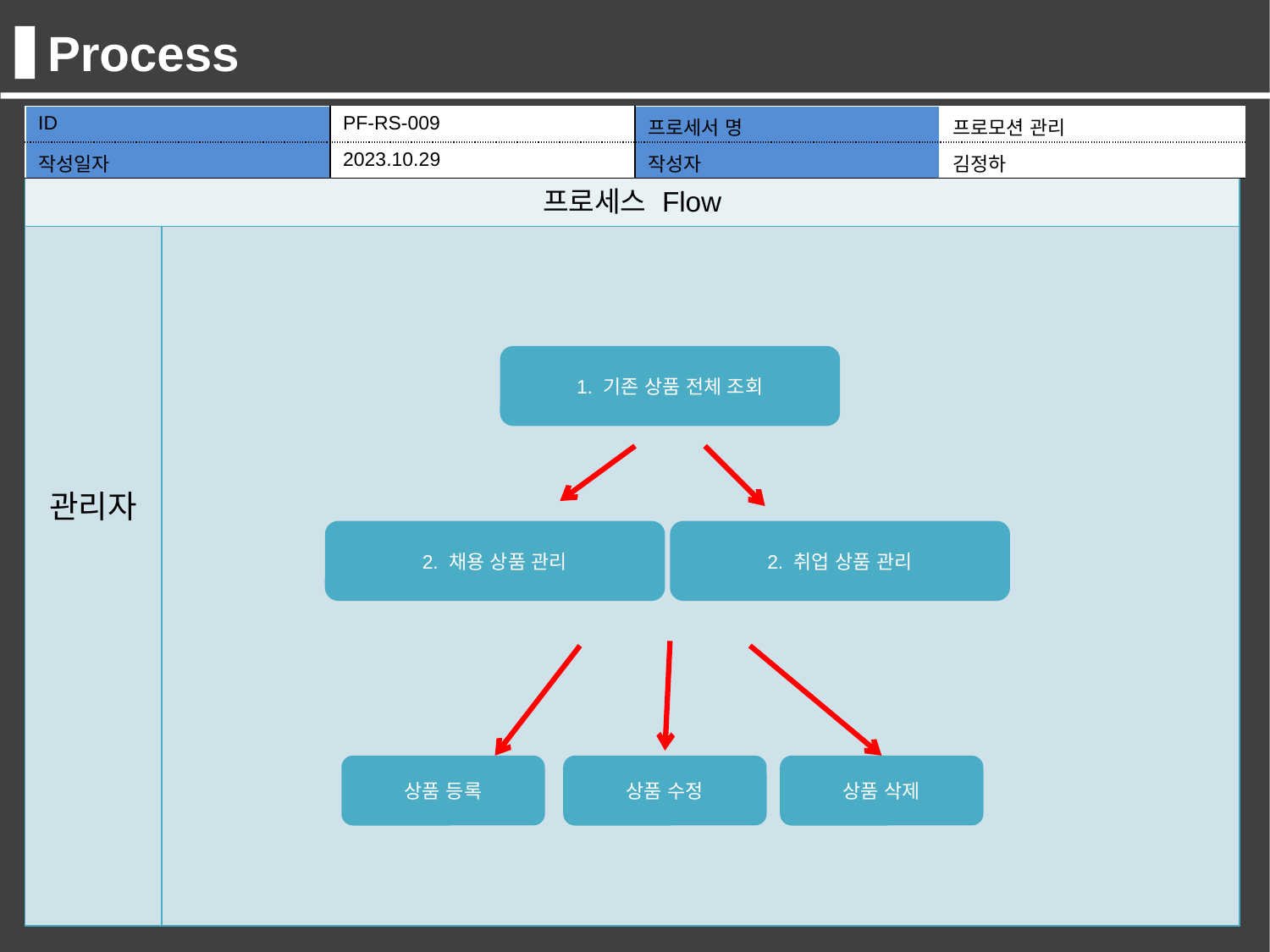

Process

| ID | PF-RS-009 | 프로세서 명 | 프로모션 관리 |
| --- | --- | --- | --- |
| 작성일자 | 2023.10.29 | 작성자 | 김정하 |
| 프로세스 Flow |  |
| --- | --- |
| 관리자 |  |
1. 기존 상품 전체 조회
2. 채용 상품 관리
2. 취업 상품 관리
상품 등록
상품 수정
상품 삭제